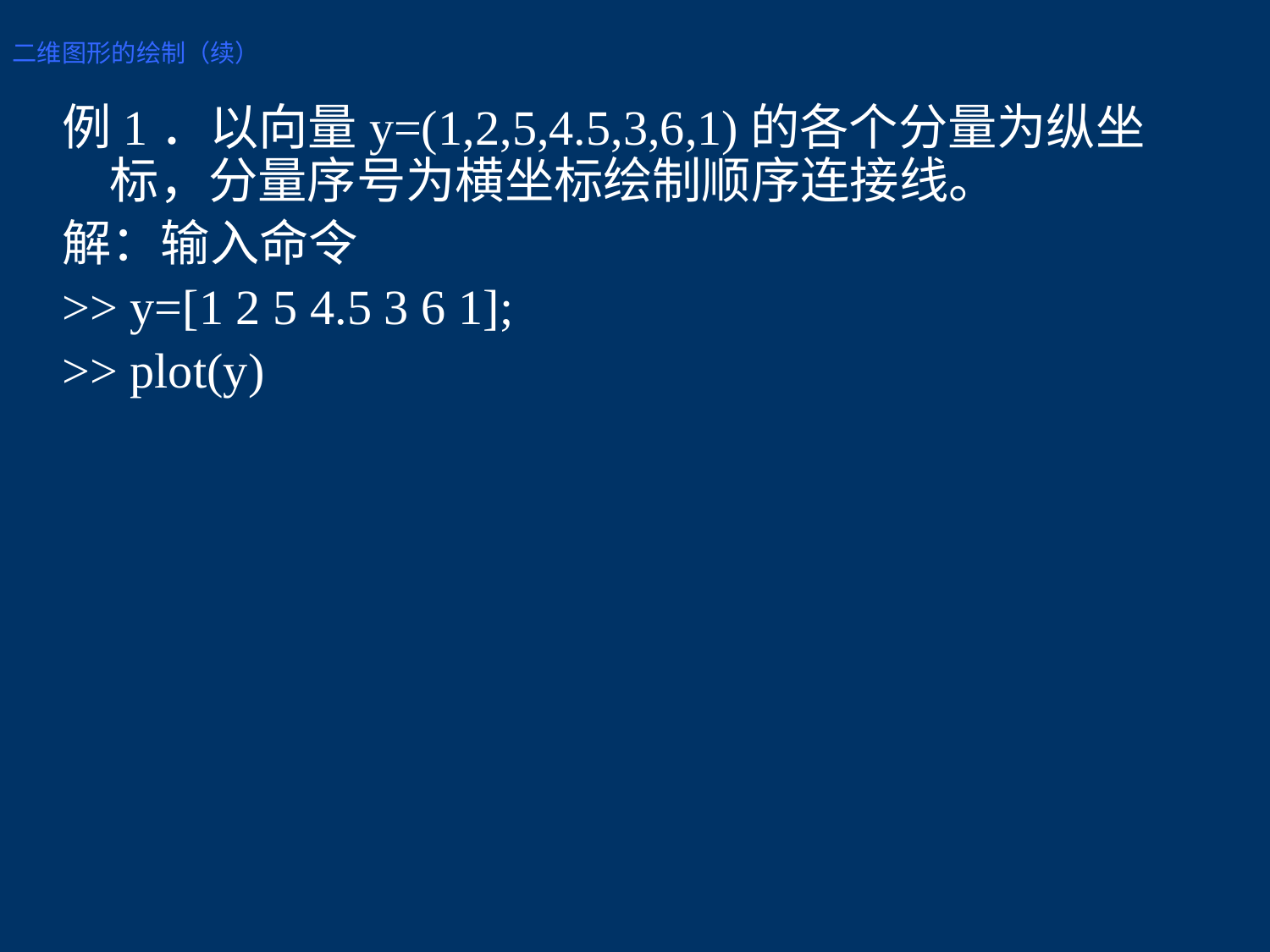

二维图形的绘制（续）
例1．以向量y=(1,2,5,4.5,3,6,1)的各个分量为纵坐标，分量序号为横坐标绘制顺序连接线。
解：输入命令
>> y=[1 2 5 4.5 3 6 1];
>> plot(y)